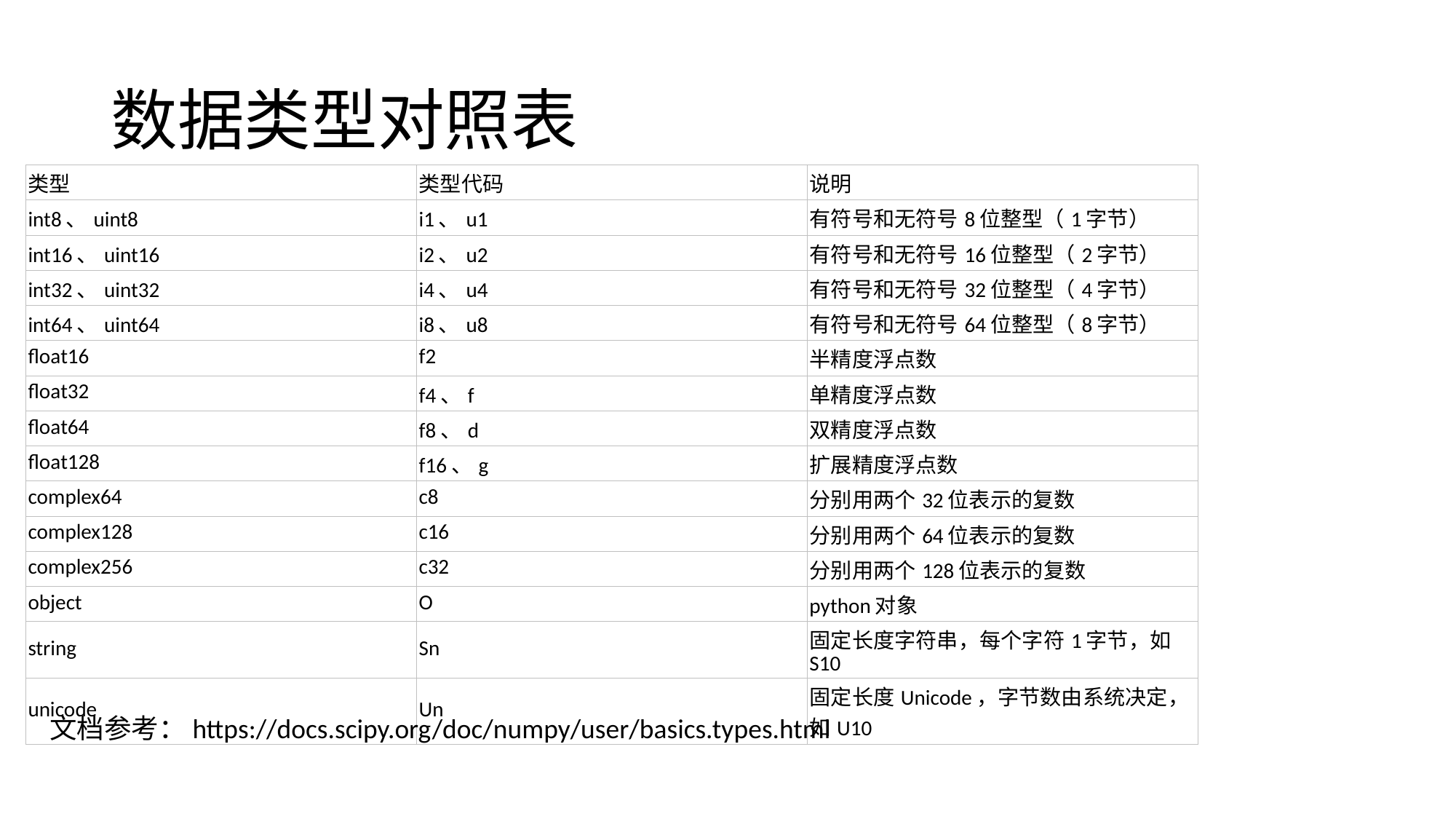

# 数据类型对照表
| 类型 | 类型代码 | 说明 |
| --- | --- | --- |
| int8、uint8 | i1、u1 | 有符号和无符号8位整型（1字节） |
| int16、uint16 | i2、u2 | 有符号和无符号16位整型（2字节） |
| int32、uint32 | i4、u4 | 有符号和无符号32位整型（4字节） |
| int64、uint64 | i8、u8 | 有符号和无符号64位整型（8字节） |
| float16 | f2 | 半精度浮点数 |
| float32 | f4、f | 单精度浮点数 |
| float64 | f8、d | 双精度浮点数 |
| float128 | f16、g | 扩展精度浮点数 |
| complex64 | c8 | 分别用两个32位表示的复数 |
| complex128 | c16 | 分别用两个64位表示的复数 |
| complex256 | c32 | 分别用两个128位表示的复数 |
| object | O | python对象 |
| string | Sn | 固定长度字符串，每个字符1字节，如S10 |
| unicode | Un | 固定长度Unicode，字节数由系统决定，如U10 |
文档参考：https://docs.scipy.org/doc/numpy/user/basics.types.html